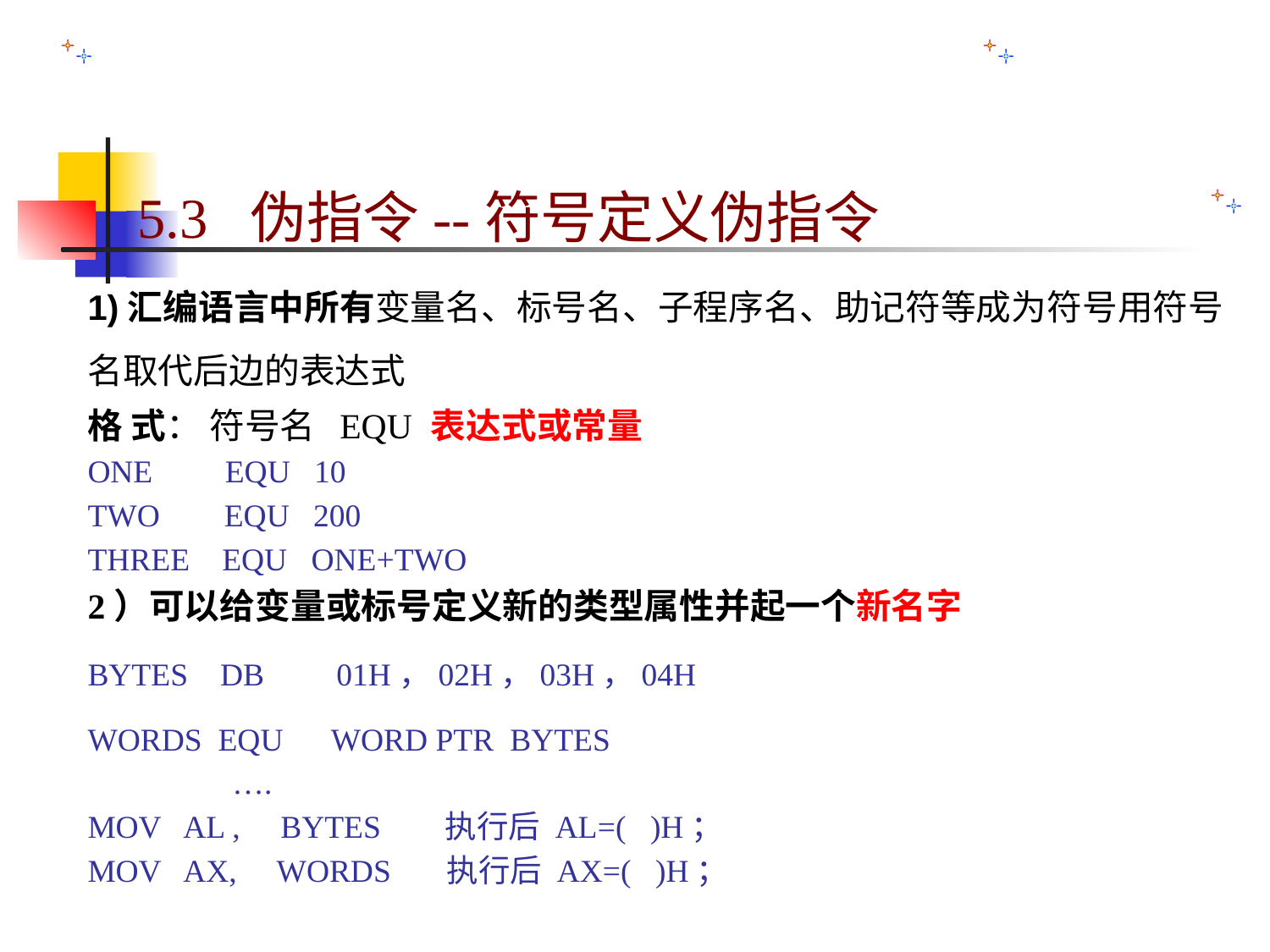

5.3  伪指令--符号定义伪指令
1)汇编语言中所有变量名、标号名、子程序名、助记符等成为符号用符号名取代后边的表达式
格 式： 符号名  EQU 表达式或常量
ONE         EQU   10
TWO        EQU   200
THREE    EQU   ONE+TWO
2）可以给变量或标号定义新的类型属性并起一个新名字
BYTES    DB         01H，02H，03H，04H
WORDS  EQU      WORD PTR  BYTES
                  ….
MOV   AL ,     BYTES       执行后 AL=(   )H；
MOV   AX,     WORDS      执行后 AX=(   )H；